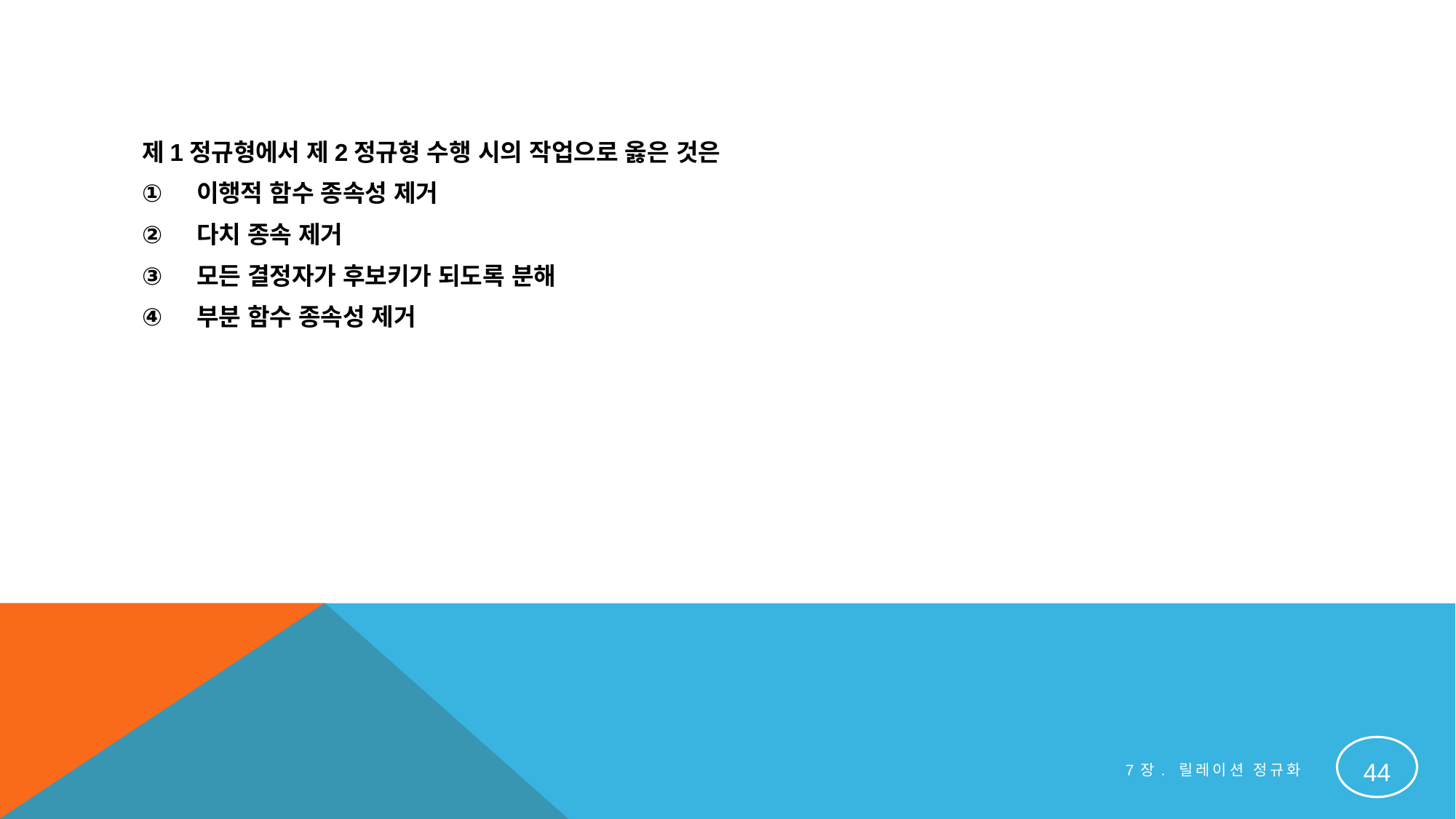

#
제1정규형에서 제2정규형 수행 시의 작업으로 옳은 것은
이행적 함수 종속성 제거
다치 종속 제거
모든 결정자가 후보키가 되도록 분해
부분 함수 종속성 제거
44
7장. 릴레이션 정규화